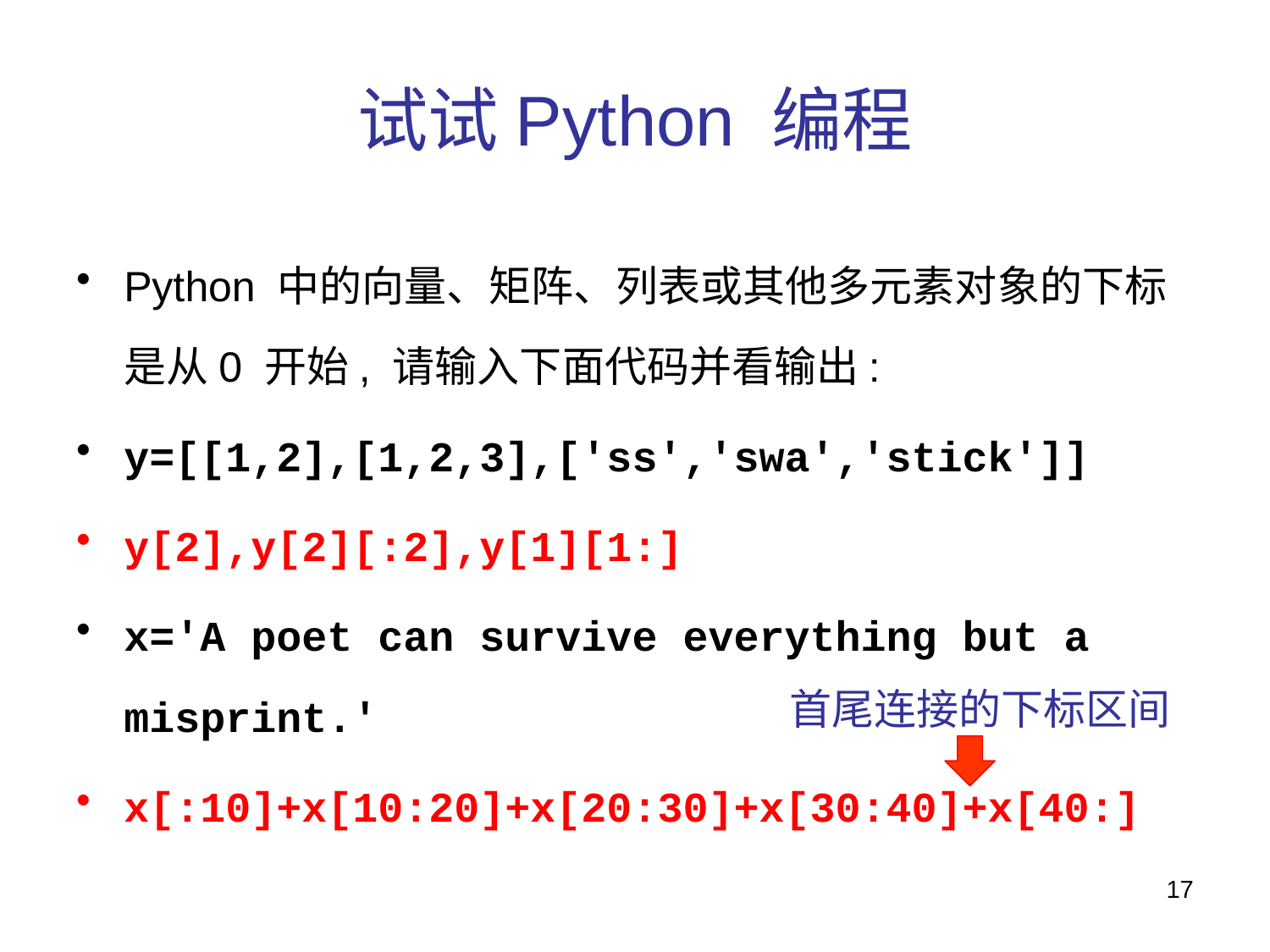

# 试试Python 编程
Python 中的向量、矩阵、列表或其他多元素对象的下标是从0 开始, 请输入下面代码并看输出:
y=[[1,2],[1,2,3],['ss','swa','stick']]
y[2],y[2][:2],y[1][1:]
x='A poet can survive everything but a misprint.'
x[:10]+x[10:20]+x[20:30]+x[30:40]+x[40:]
首尾连接的下标区间

17